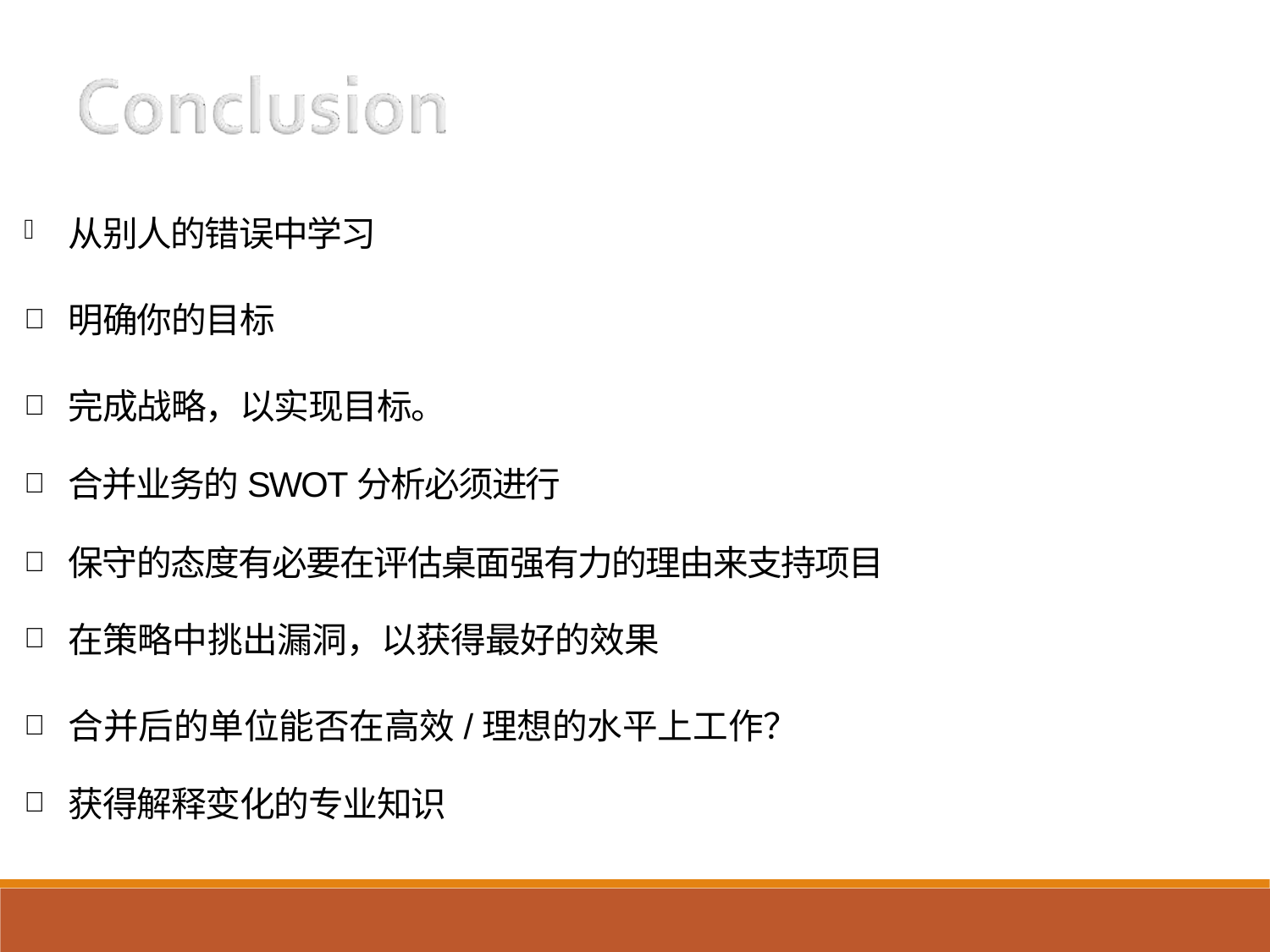

从别人的错误中学习

明确你的目标

完成战略，以实现目标。

合并业务的SWOT分析必须进行

保守的态度有必要在评估桌面强有力的理由来支持项目

在策略中挑出漏洞，以获得最好的效果

合并后的单位能否在高效/理想的水平上工作？

获得解释变化的专业知识